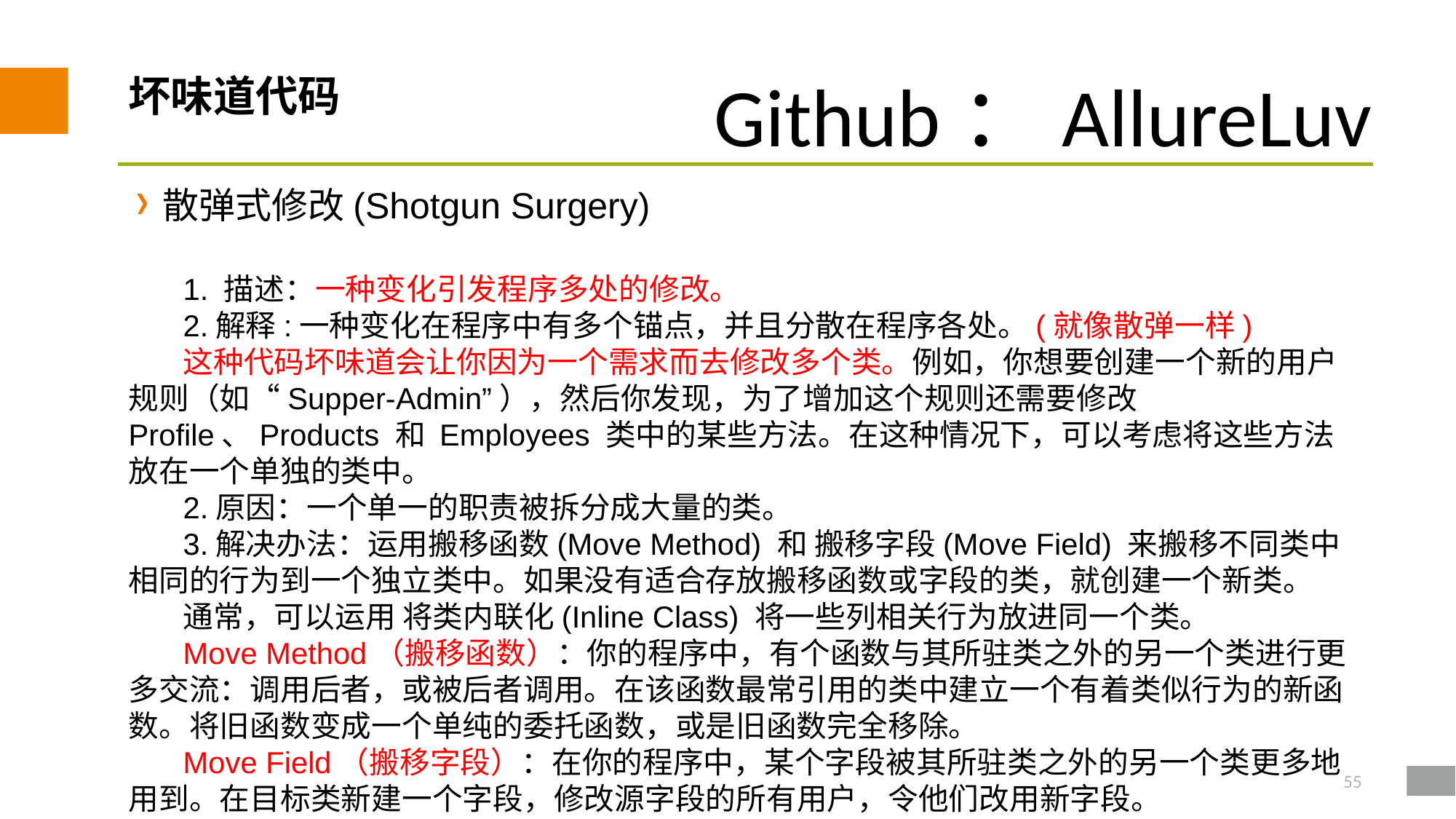

# 坏味道代码
散弹式修改(Shotgun Surgery)

1. 描述：一种变化引发程序多处的修改。
2.解释:一种变化在程序中有多个锚点，并且分散在程序各处。(就像散弹一样)
这种代码坏味道会让你因为一个需求而去修改多个类。例如，你想要创建一个新的用户规则（如“Supper-Admin”），然后你发现，为了增加这个规则还需要修改 Profile、Products 和 Employees 类中的某些方法。在这种情况下，可以考虑将这些方法放在一个单独的类中。
2.原因：一个单一的职责被拆分成大量的类。
3.解决办法：运用搬移函数(Move Method) 和 搬移字段(Move Field) 来搬移不同类中相同的行为到一个独立类中。如果没有适合存放搬移函数或字段的类，就创建一个新类。
通常，可以运用 将类内联化(Inline Class) 将一些列相关行为放进同一个类。
Move Method（搬移函数）：你的程序中，有个函数与其所驻类之外的另一个类进行更多交流：调用后者，或被后者调用。在该函数最常引用的类中建立一个有着类似行为的新函数。将旧函数变成一个单纯的委托函数，或是旧函数完全移除。
Move Field（搬移字段）：在你的程序中，某个字段被其所驻类之外的另一个类更多地用到。在目标类新建一个字段，修改源字段的所有用户，令他们改用新字段。
Inline Class（将类内联化）：将这个类的所有特性搬移到另一个类中，然后移除原类。
55